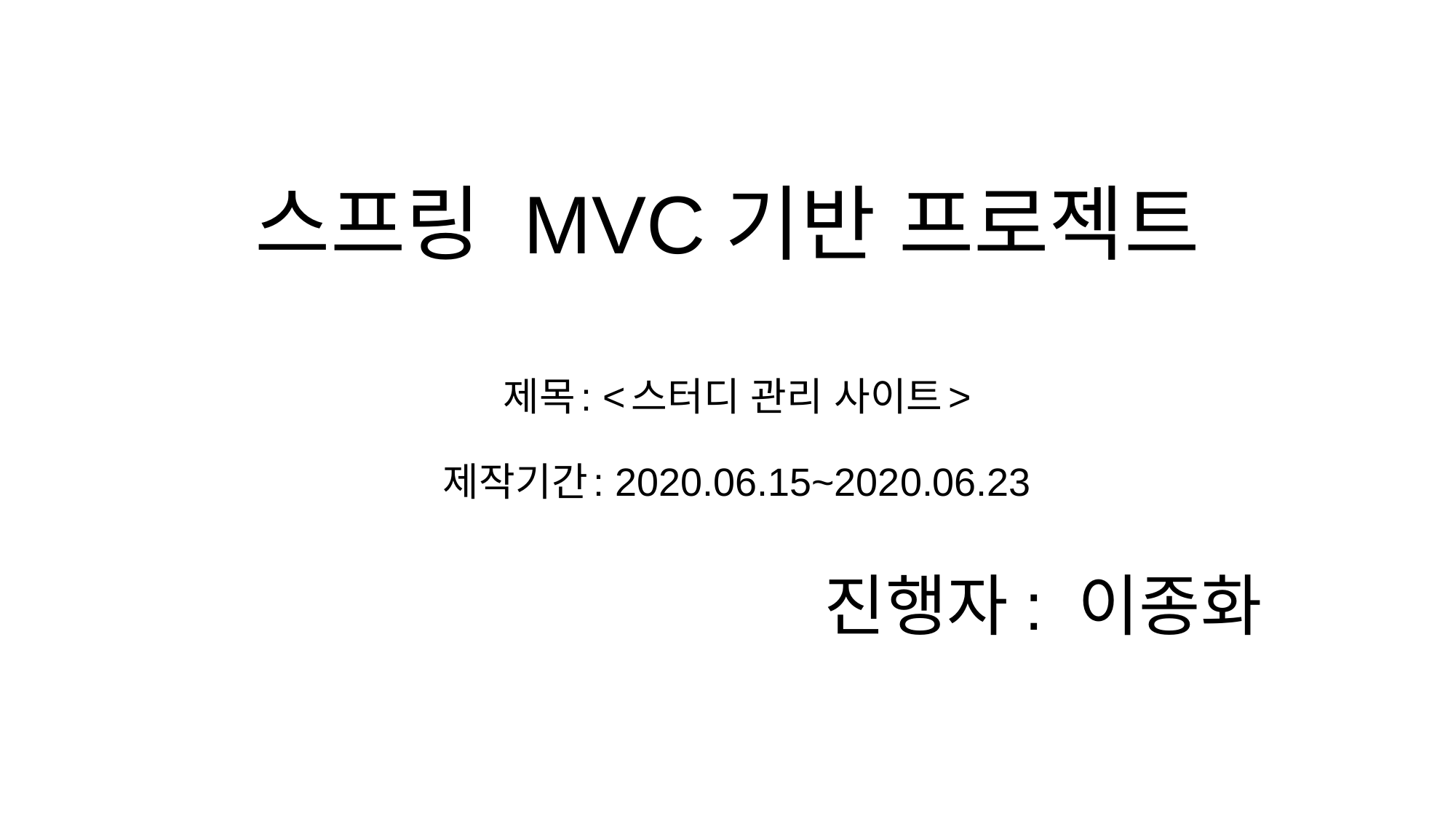

스프링 MVC기반 프로젝트
제목: <스터디 관리 사이트>

제작기간: 2020.06.15~2020.06.23
진행자: 이종화